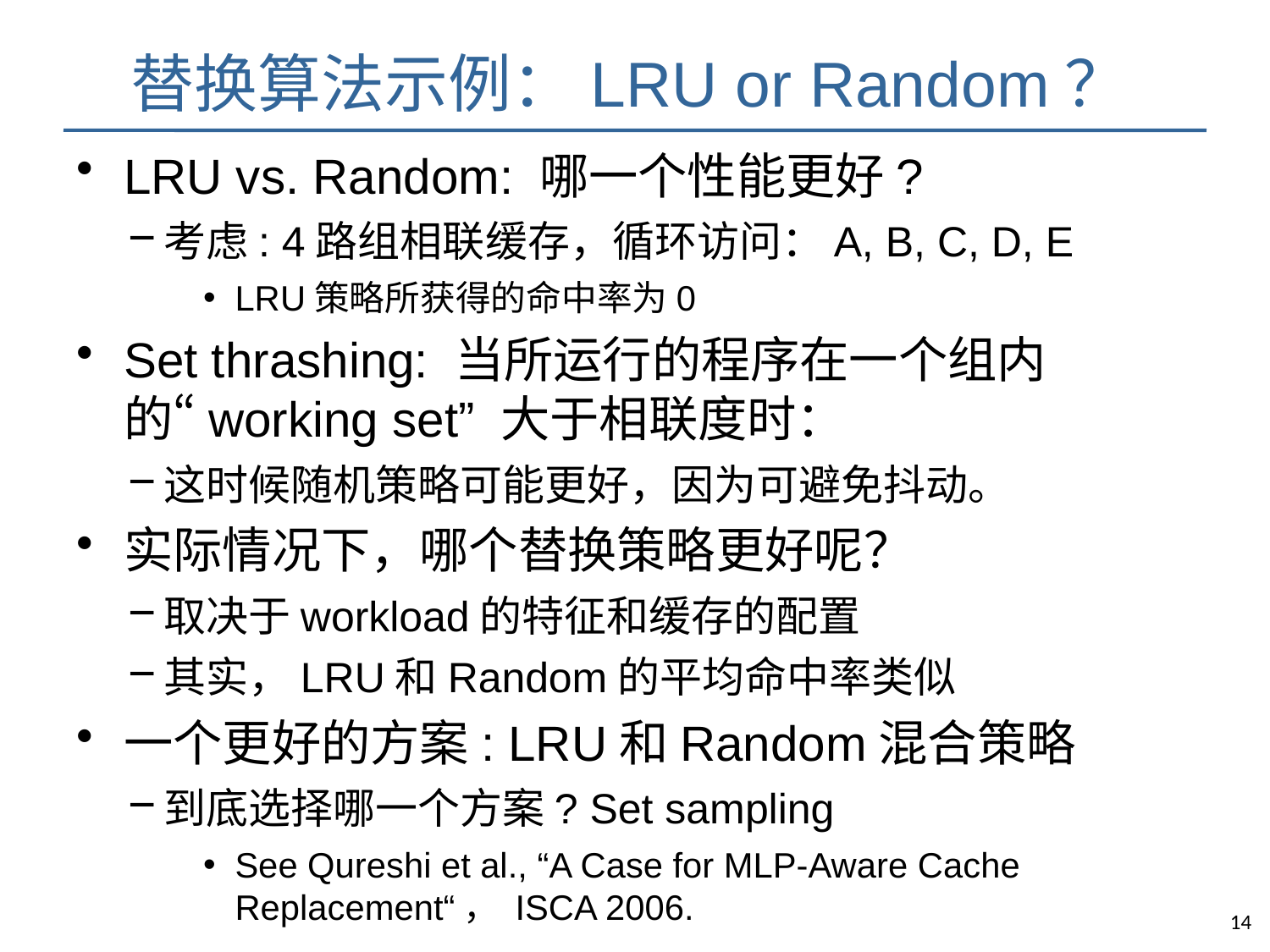

# 替换算法示例：LRU or Random？
LRU vs. Random: 哪一个性能更好?
考虑: 4路组相联缓存，循环访问：A, B, C, D, E
LRU策略所获得的命中率为0
Set thrashing: 当所运行的程序在一个组内的“working set” 大于相联度时：
这时候随机策略可能更好，因为可避免抖动。
实际情况下，哪个替换策略更好呢？
取决于workload的特征和缓存的配置
其实，LRU和Random的平均命中率类似
一个更好的方案: LRU和Random混合策略
到底选择哪一个方案? Set sampling
See Qureshi et al., “A Case for MLP-Aware Cache Replacement“， ISCA 2006.

14